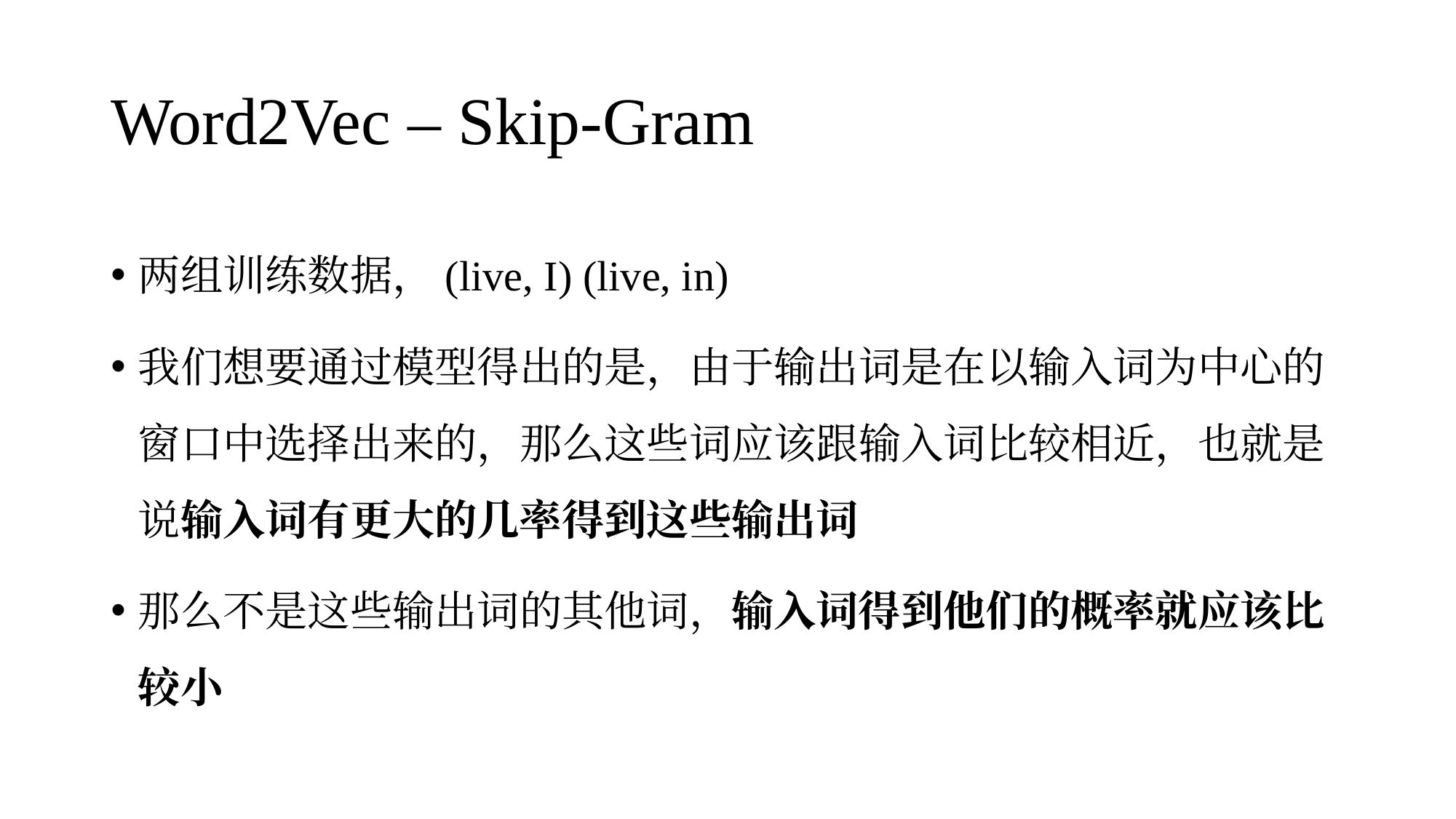

# Word2Vec – Skip-Gram
两组训练数据，(live, I) (live, in)
我们想要通过模型得出的是，由于输出词是在以输入词为中心的窗口中选择出来的，那么这些词应该跟输入词比较相近，也就是说输入词有更大的几率得到这些输出词
那么不是这些输出词的其他词，输入词得到他们的概率就应该比较小